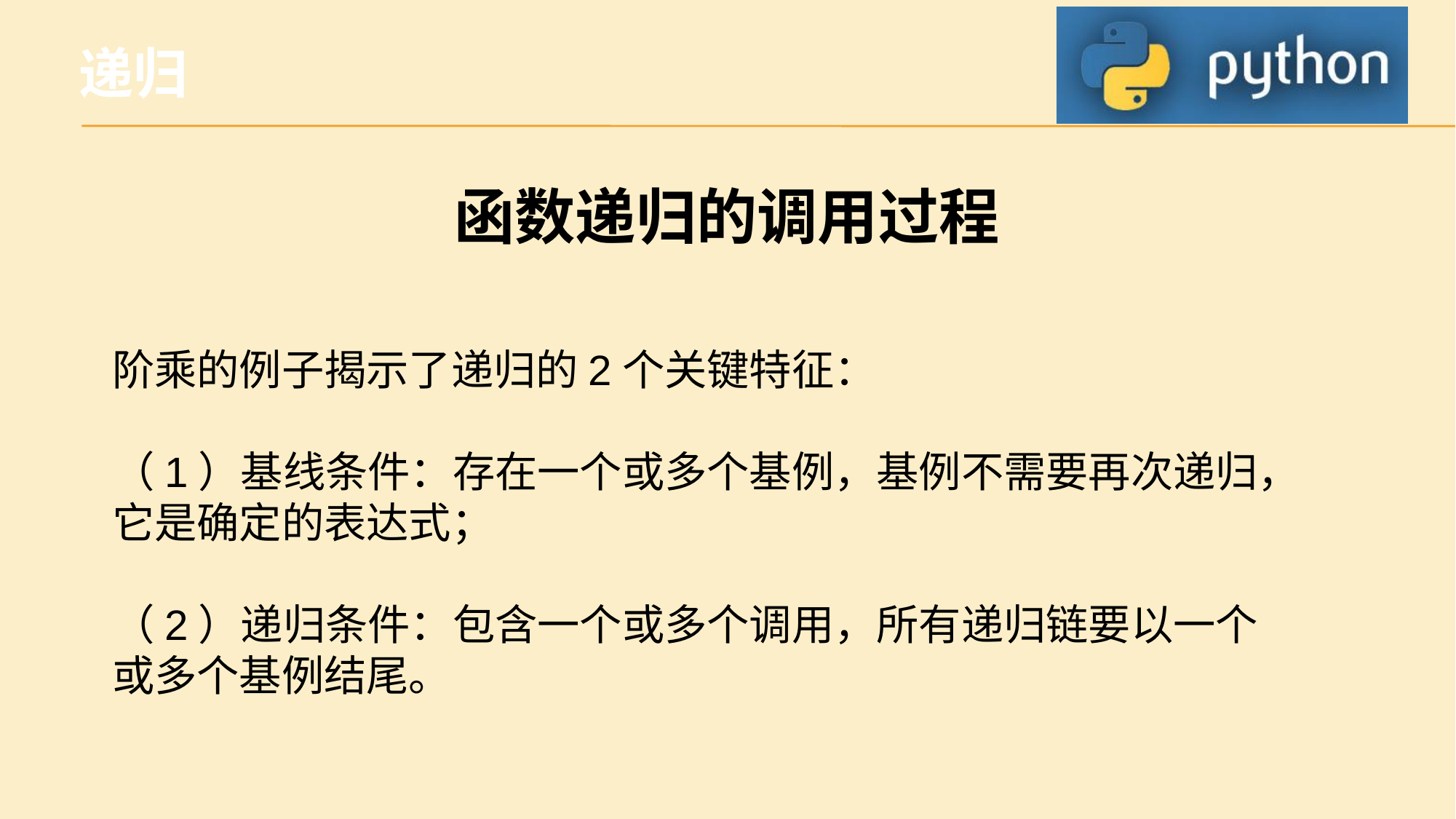

递归
函数递归的调用过程
阶乘的例子揭示了递归的2个关键特征：

（1）基线条件：存在一个或多个基例，基例不需要再次递归，它是确定的表达式；

（2）递归条件：包含一个或多个调用，所有递归链要以一个或多个基例结尾。